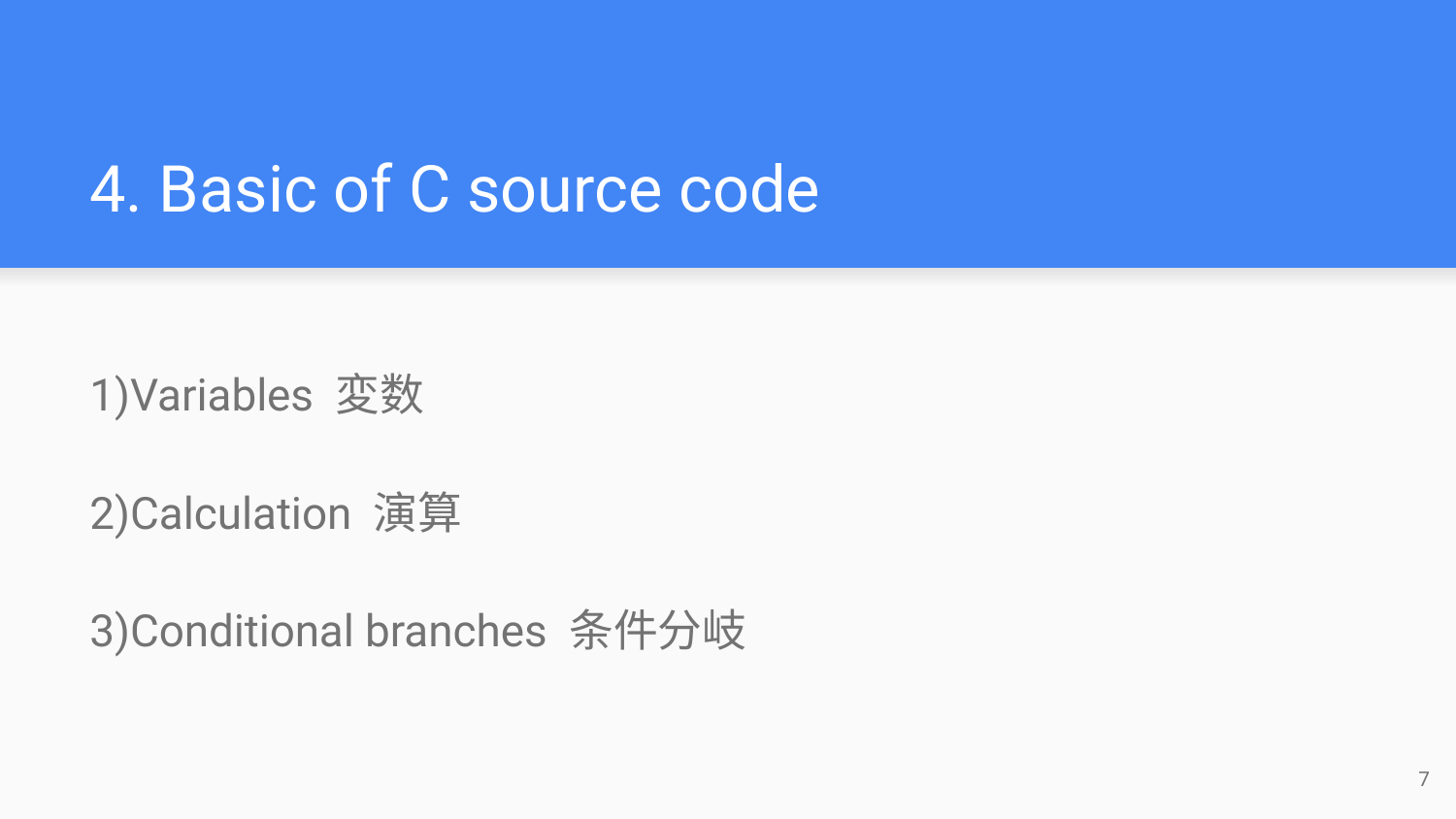

# 4. Basic of C source code
1)Variables 変数

2)Calculation 演算

3)Conditional branches 条件分岐
7